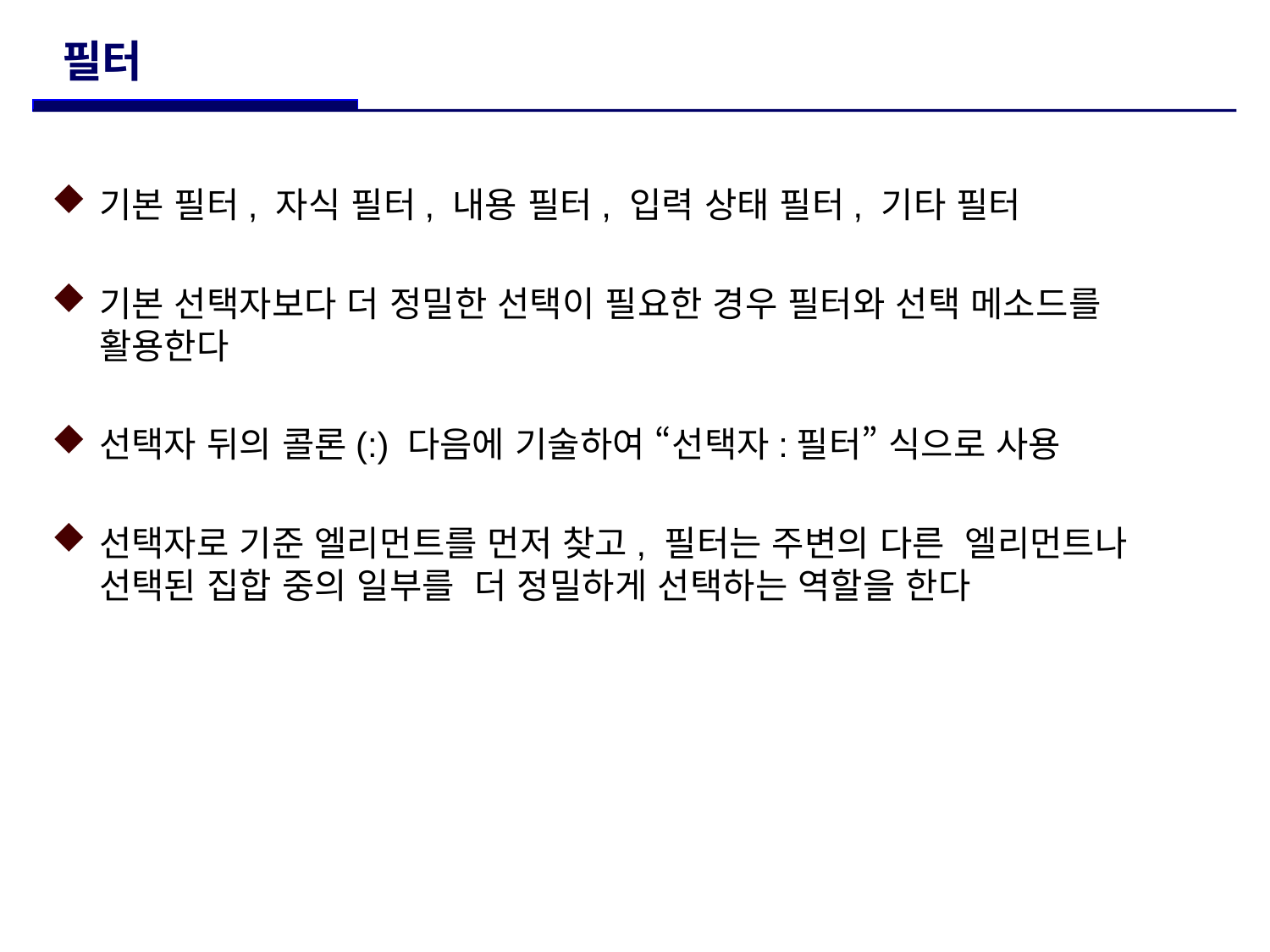

# 필터
기본 필터, 자식 필터, 내용 필터, 입력 상태 필터, 기타 필터

기본 선택자보다 더 정밀한 선택이 필요한 경우 필터와 선택 메소드를 활용한다

선택자 뒤의 콜론(:) 다음에 기술하여 “선택자:필터” 식으로 사용

선택자로 기준 엘리먼트를 먼저 찾고, 필터는 주변의 다른  엘리먼트나 선택된 집합 중의 일부를  더 정밀하게 선택하는 역할을 한다